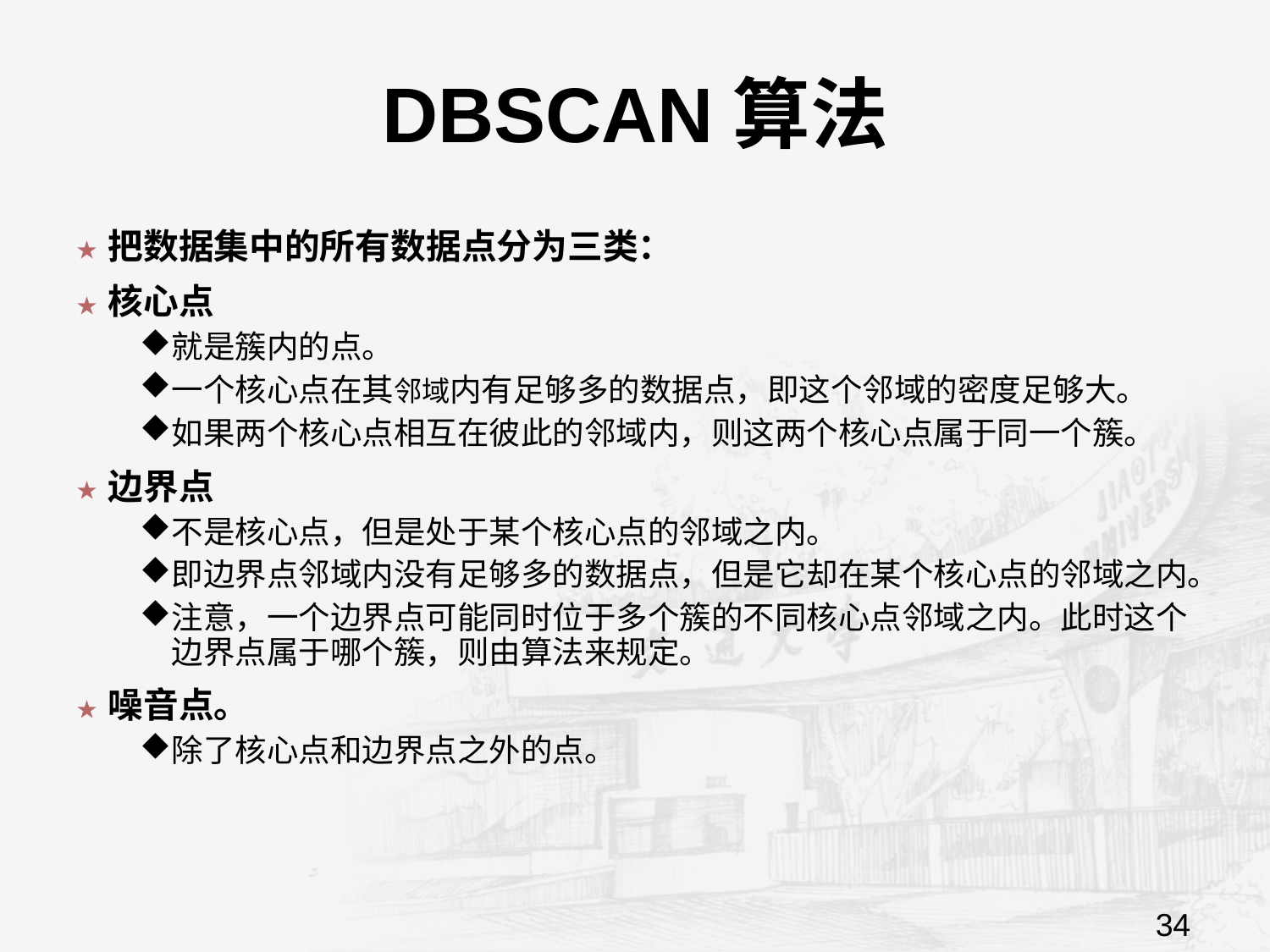

# DBSCAN算法
把数据集中的所有数据点分为三类：
核心点
就是簇内的点。
一个核心点在其邻域内有足够多的数据点，即这个邻域的密度足够大。
如果两个核心点相互在彼此的邻域内，则这两个核心点属于同一个簇。
边界点
不是核心点，但是处于某个核心点的邻域之内。
即边界点邻域内没有足够多的数据点，但是它却在某个核心点的邻域之内。
注意，一个边界点可能同时位于多个簇的不同核心点邻域之内。此时这个边界点属于哪个簇，则由算法来规定。
噪音点。
除了核心点和边界点之外的点。

34